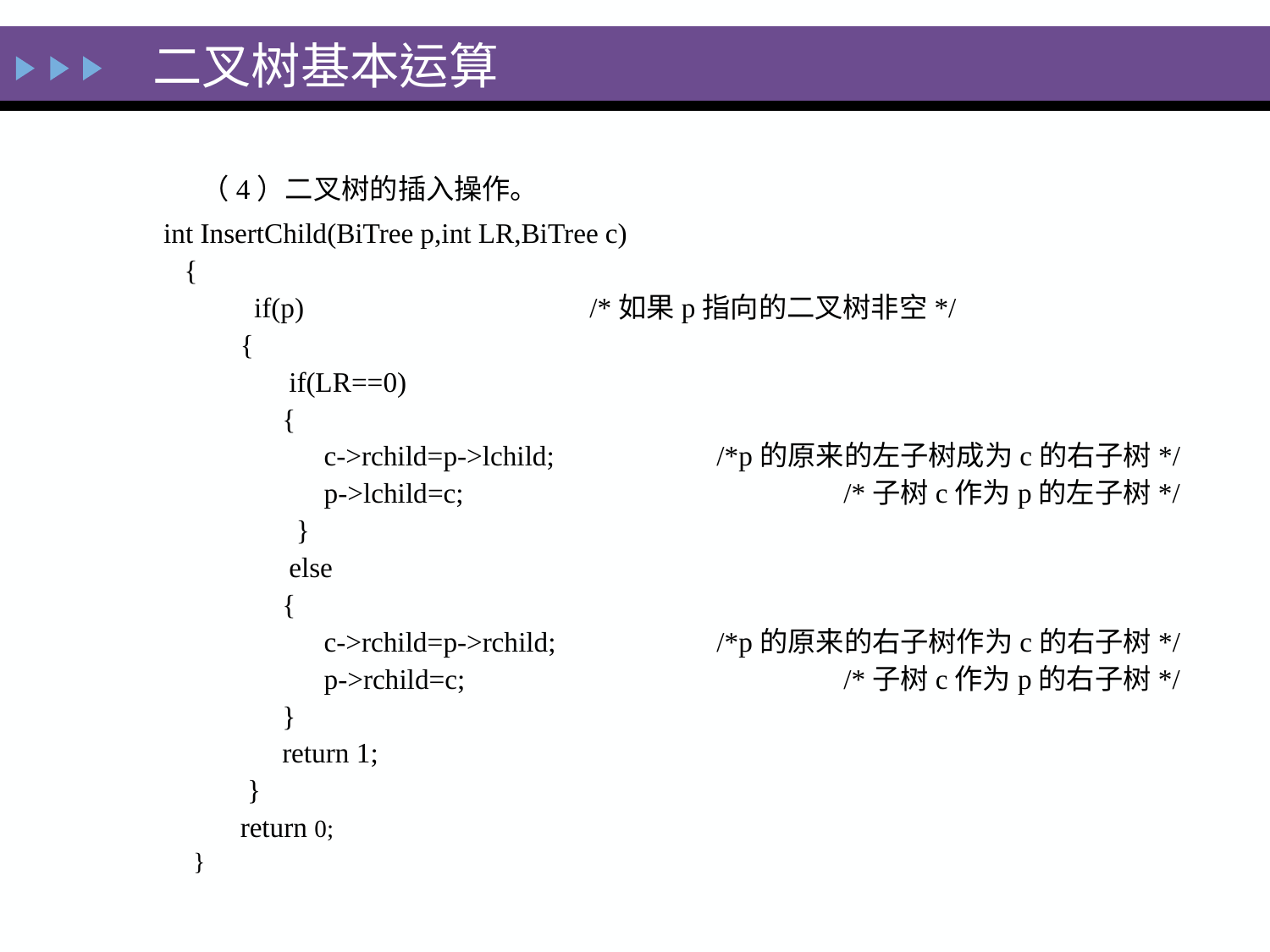

# 二叉树基本运算
      （4）二叉树的插入操作。
 int InsertChild(BiTree p,int LR,BiTree c)
    {
              if(p) 			/*如果p指向的二叉树非空*/
            {
                   if(LR==0)
                  {
                        c->rchild=p->lchild; 		/*p的原来的左子树成为c的右子树*/
                        p->lchild=c; 			/*子树c作为p的左子树*/
                    }
                   else
                  {
                        c->rchild=p->rchild; 		/*p的原来的右子树作为c的右子树*/
                        p->rchild=c; 			/*子树c作为p的右子树*/
                  }
                  return 1;
             }
            return 0;
      }